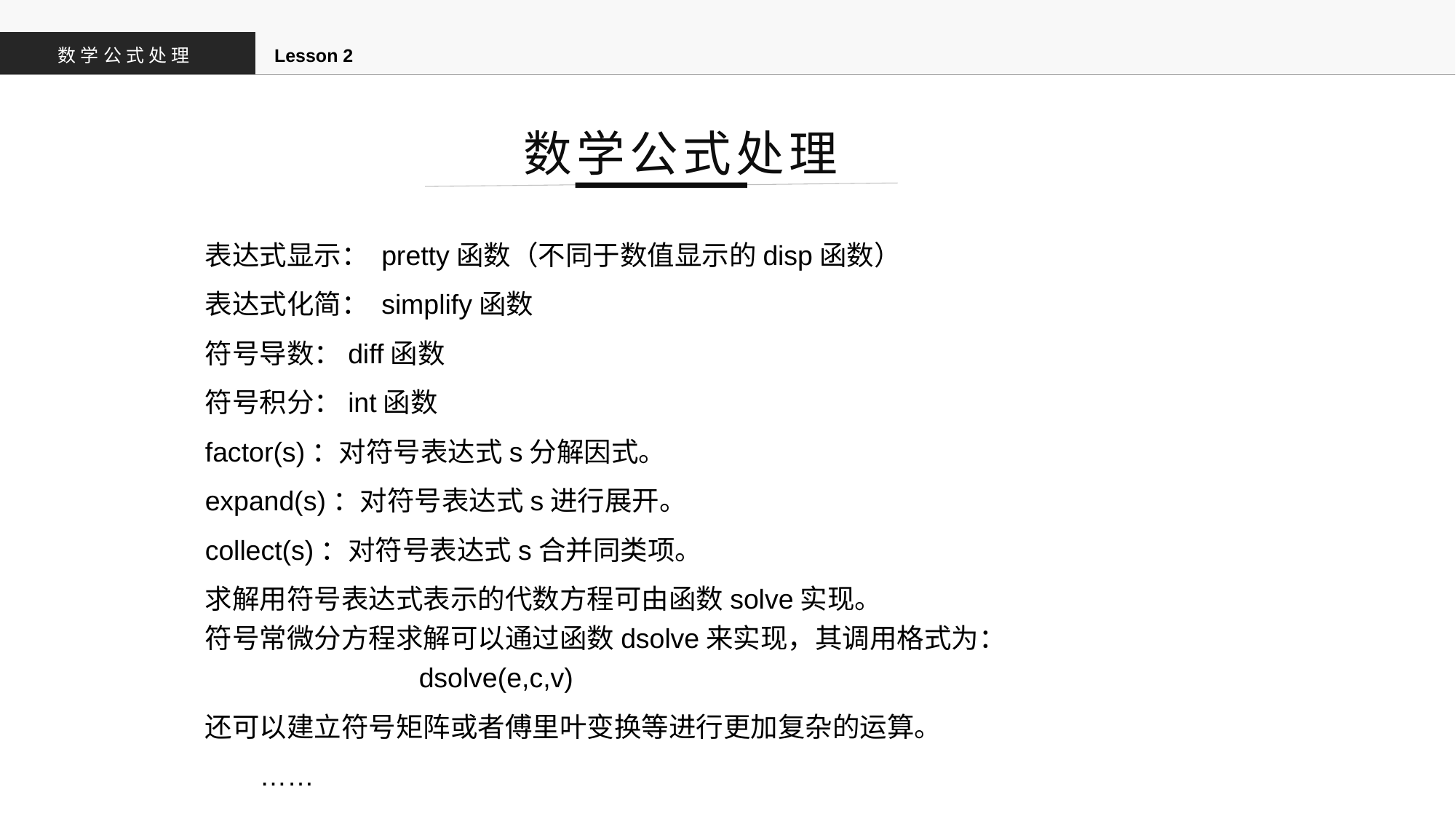

数学公式处理
Lesson 2
数学公式处理

表达式显示： pretty函数（不同于数值显示的disp函数）
表达式化简： simplify函数
符号导数：diff函数
符号积分：int函数
factor(s)：对符号表达式s分解因式。
expand(s)：对符号表达式s进行展开。
collect(s)：对符号表达式s合并同类项。
求解用符号表达式表示的代数方程可由函数solve实现。
符号常微分方程求解可以通过函数dsolve来实现，其调用格式为：
                            dsolve(e,c,v)
还可以建立符号矩阵或者傅里叶变换等进行更加复杂的运算。
……